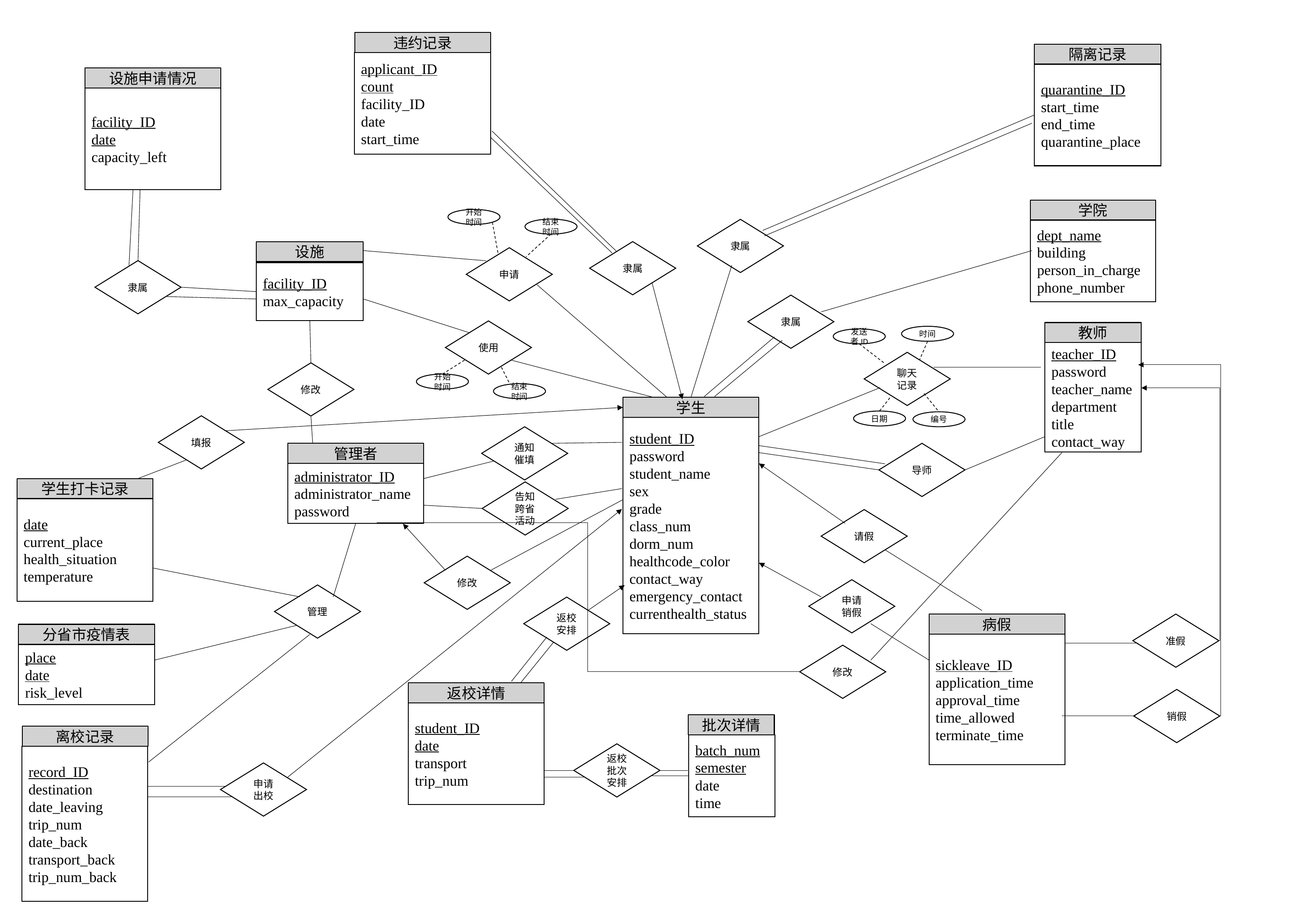

违约记录
applicant_ID
count
facility_ID
date
start_time
隔离记录
quarantine_ID
start_time
end_time
quarantine_place
设施申请情况
facility_ID
date
capacity_left
学院
dept_name
building
person_in_charge
phone_number
开始时间
结束时间
隶属
设施
facility_ID
max_capacity
隶属
申请
隶属
隶属
使用
教师
teacher_ID
password
teacher_name
department
title
contact_way
时间
发送者ID
聊天记录
修改
开始时间
结束时间
学生
student_ID
password
student_name
sex
grade
class_num
dorm_num
healthcode_color
contact_way
emergency_contact
currenthealth_status
日期
编号
填报
通知催填
管理者
administrator_ID
administrator_name
password
导师
学生打卡记录
date
current_place
health_situation
temperature
告知跨省活动
请假
修改
申请销假
管理
返校安排
病假
sickleave_ID
application_time
approval_time
time_allowed
terminate_time
准假
分省市疫情表
place
date
risk_level
修改
返校详情
student_ID
date
transport
trip_num
销假
批次详情
batch_num
semester
date
time
离校记录
record_ID
destination
date_leaving
trip_num
date_back
transport_back
trip_num_back
返校批次安排
申请出校